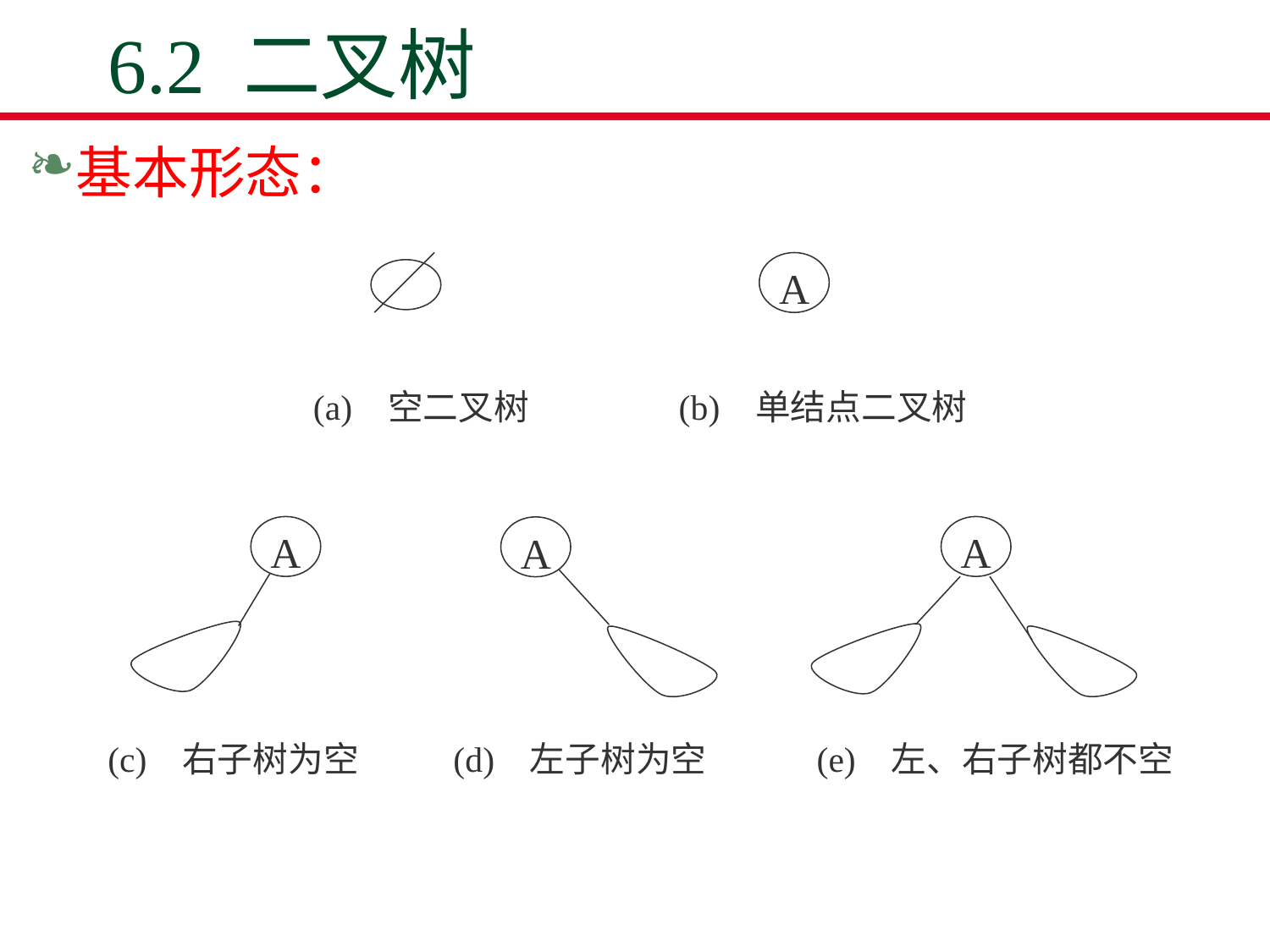

# 6.2 二叉树
基本形态：

(a)   空二叉树
A
(b)   单结点二叉树
A

(c)   右子树为空
A

(e)   左、右子树都不空
A

(d)   左子树为空